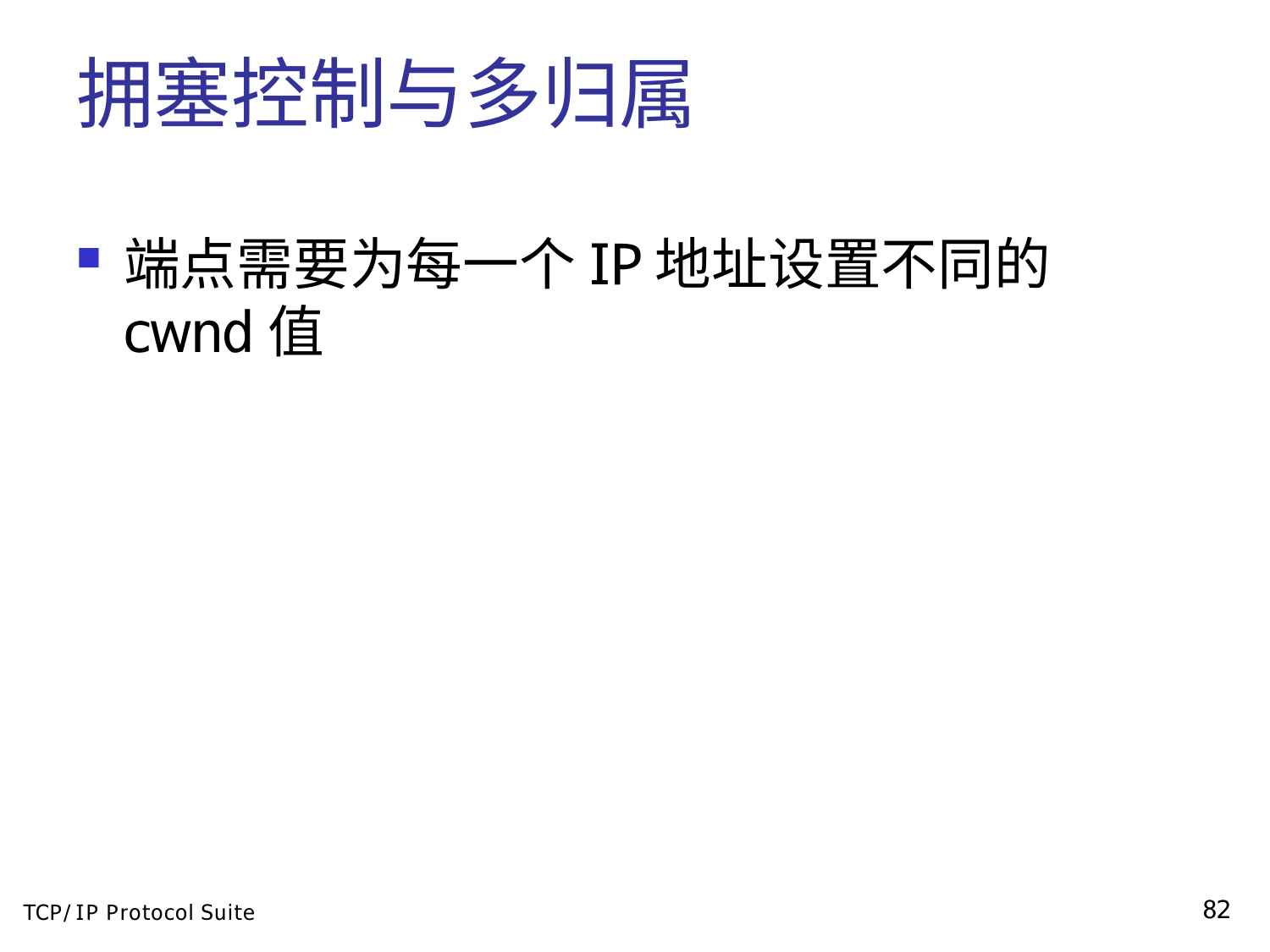

# 拥塞控制与多归属
端点需要为每一个IP地址设置不同的cwnd值
82
TCP/IP Protocol Suite